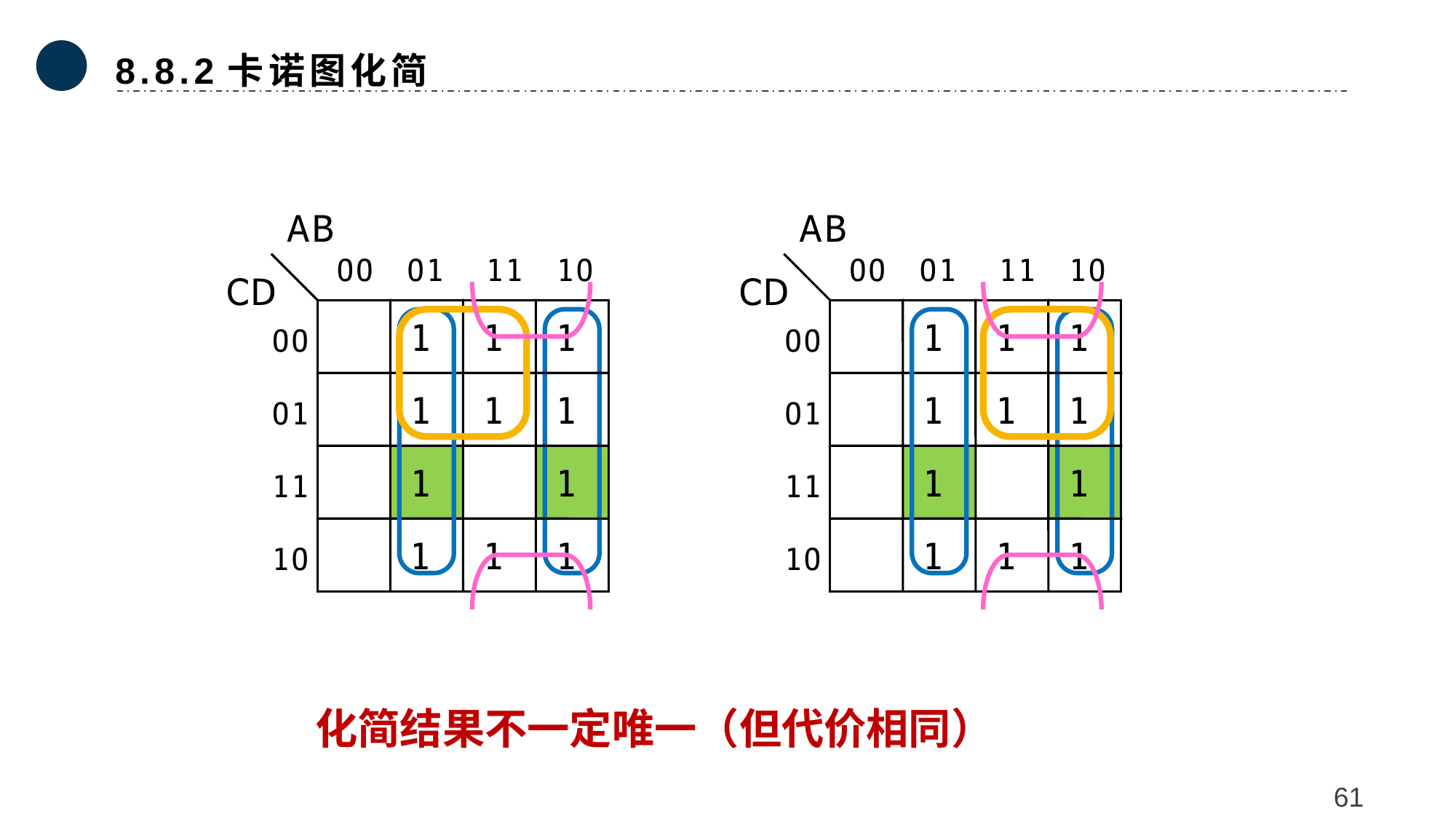

8.8.2卡诺图化简

AB
00    01     11    10

CD
00

01

11

10

1
1

1
1
1
1

1
1
1
1
1
AB
00    01     11    10

CD
00

01

11

10

1

1

1
1
1
1

1
1
1
1
1
化简结果不一定唯一（但代价相同）